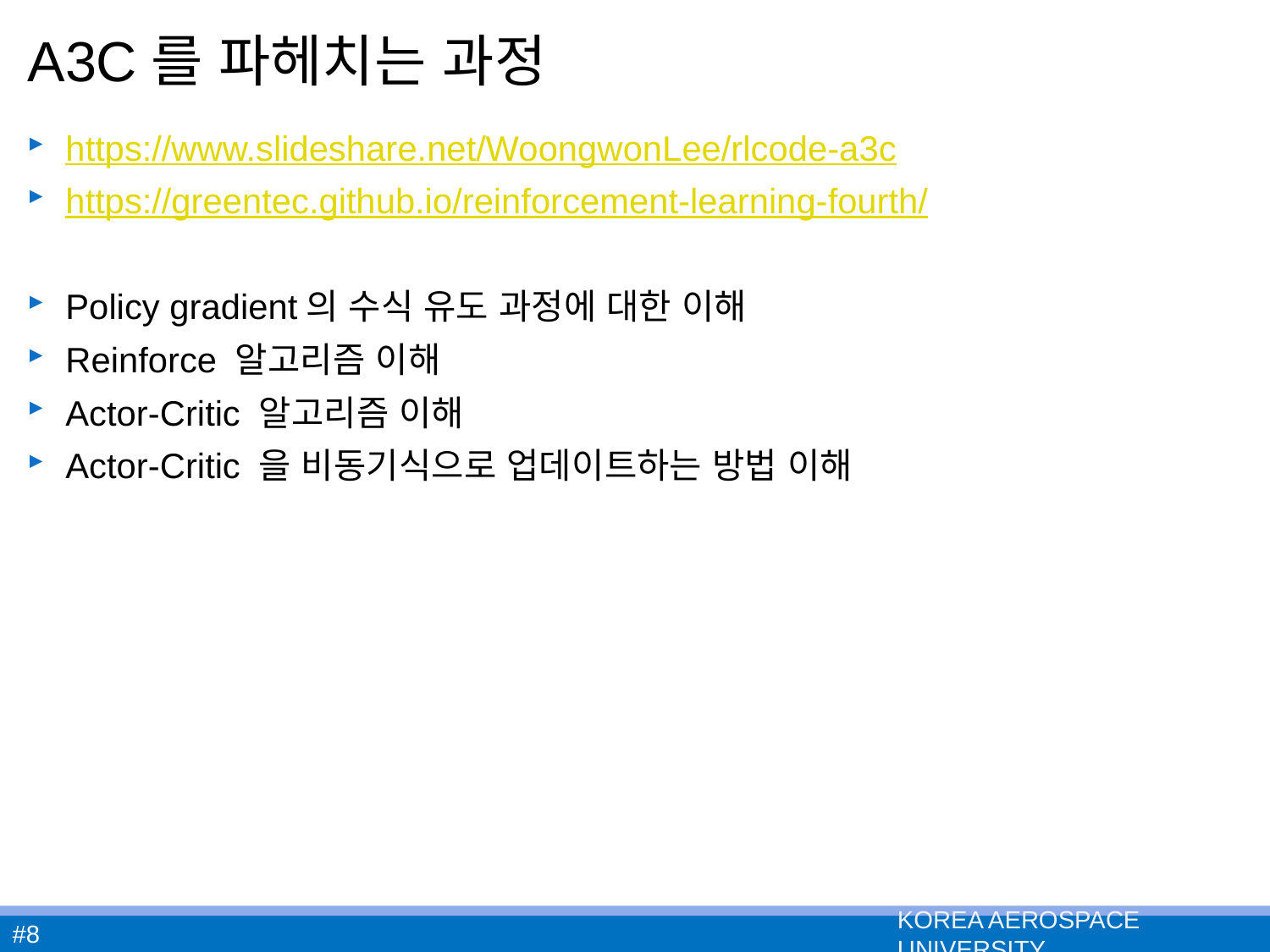

# A3C를 파헤치는 과정
https://www.slideshare.net/WoongwonLee/rlcode-a3c
https://greentec.github.io/reinforcement-learning-fourth/

Policy gradient의 수식 유도 과정에 대한 이해
Reinforce 알고리즘 이해
Actor-Critic 알고리즘 이해
Actor-Critic 을 비동기식으로 업데이트하는 방법 이해
#8